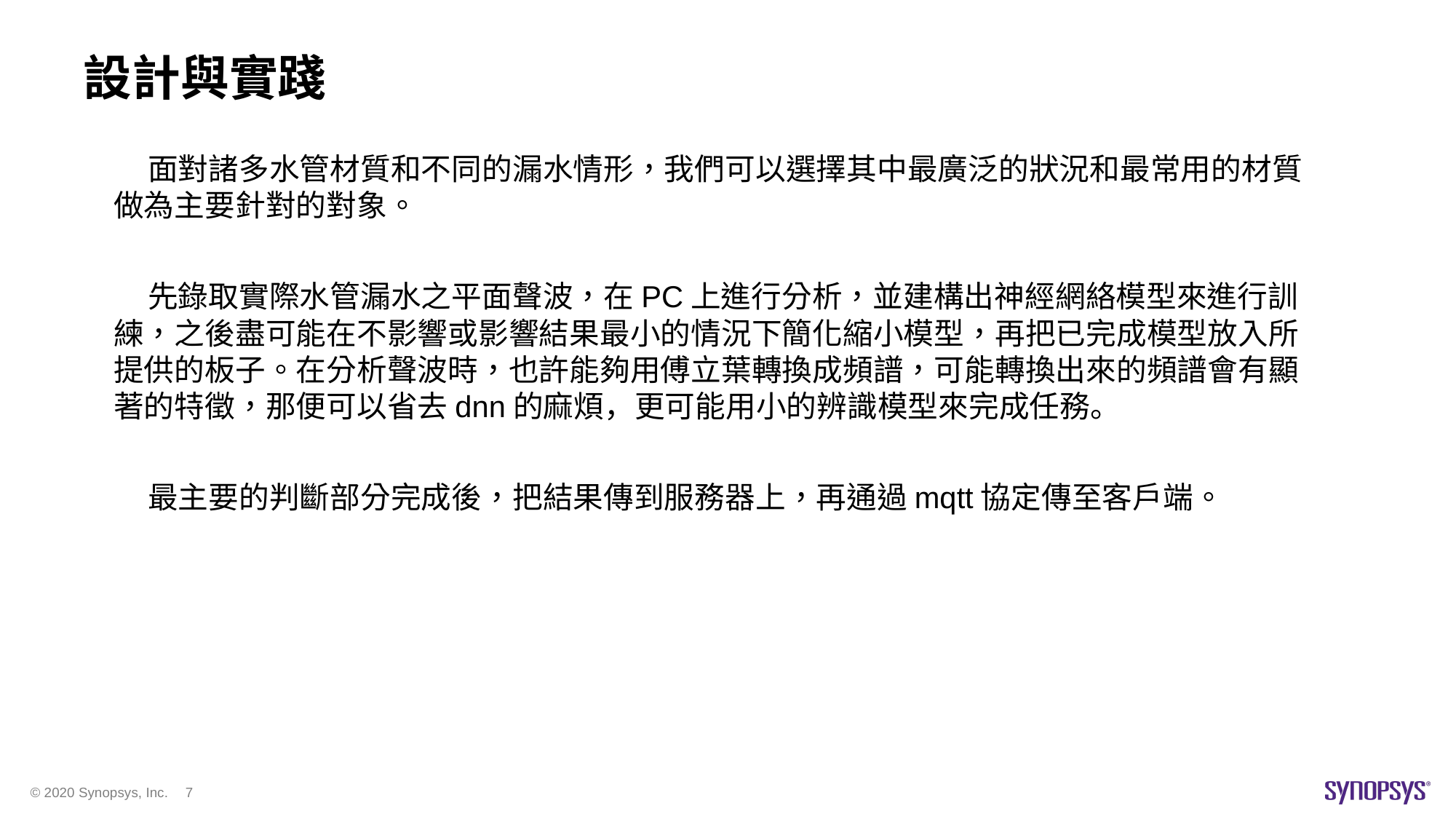

# 設計與實踐
    面對諸多水管材質和不同的漏水情形，我們可以選擇其中最廣泛的狀況和最常用的材質做為主要針對的對象。

    先錄取實際水管漏水之平面聲波，在PC上進行分析，並建構出神經網絡模型來進行訓練，之後盡可能在不影響或影響結果最小的情況下簡化縮小模型，再把已完成模型放入所提供的板子。在分析聲波時，也許能夠用傅立葉轉換成頻譜，可能轉換出來的頻譜會有顯著的特徵，那便可以省去dnn的麻煩，更可能用小的辨識模型來完成任務。

    最主要的判斷部分完成後，把結果傳到服務器上，再通過mqtt協定傳至客戶端。